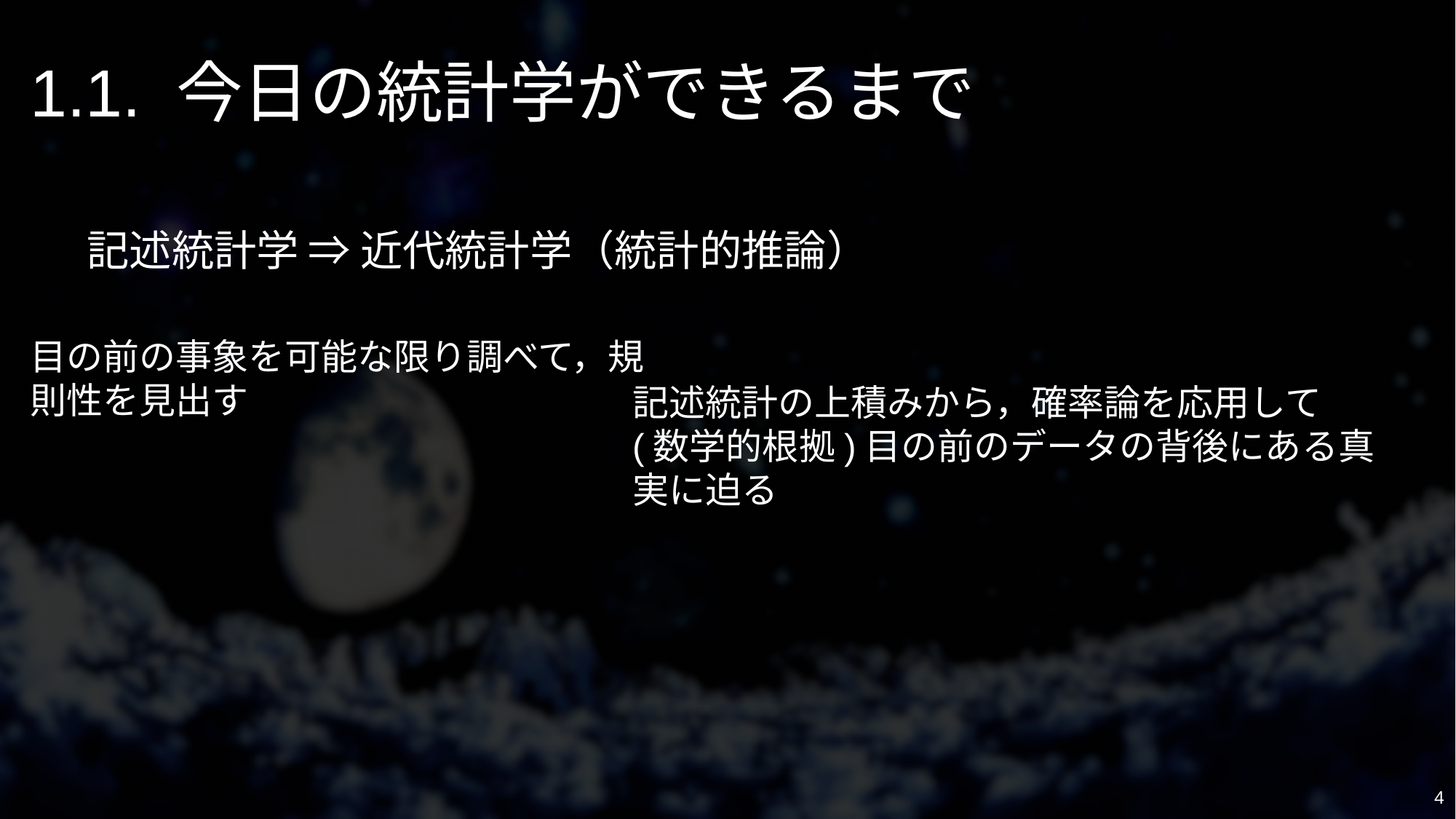

# 1.1. 今日の統計学ができるまで
記述統計学 ⇒ 近代統計学（統計的推論）
目の前の事象を可能な限り調べて，規則性を見出す
記述統計の上積みから，確率論を応用して(数学的根拠)目の前のデータの背後にある真実に迫る
4